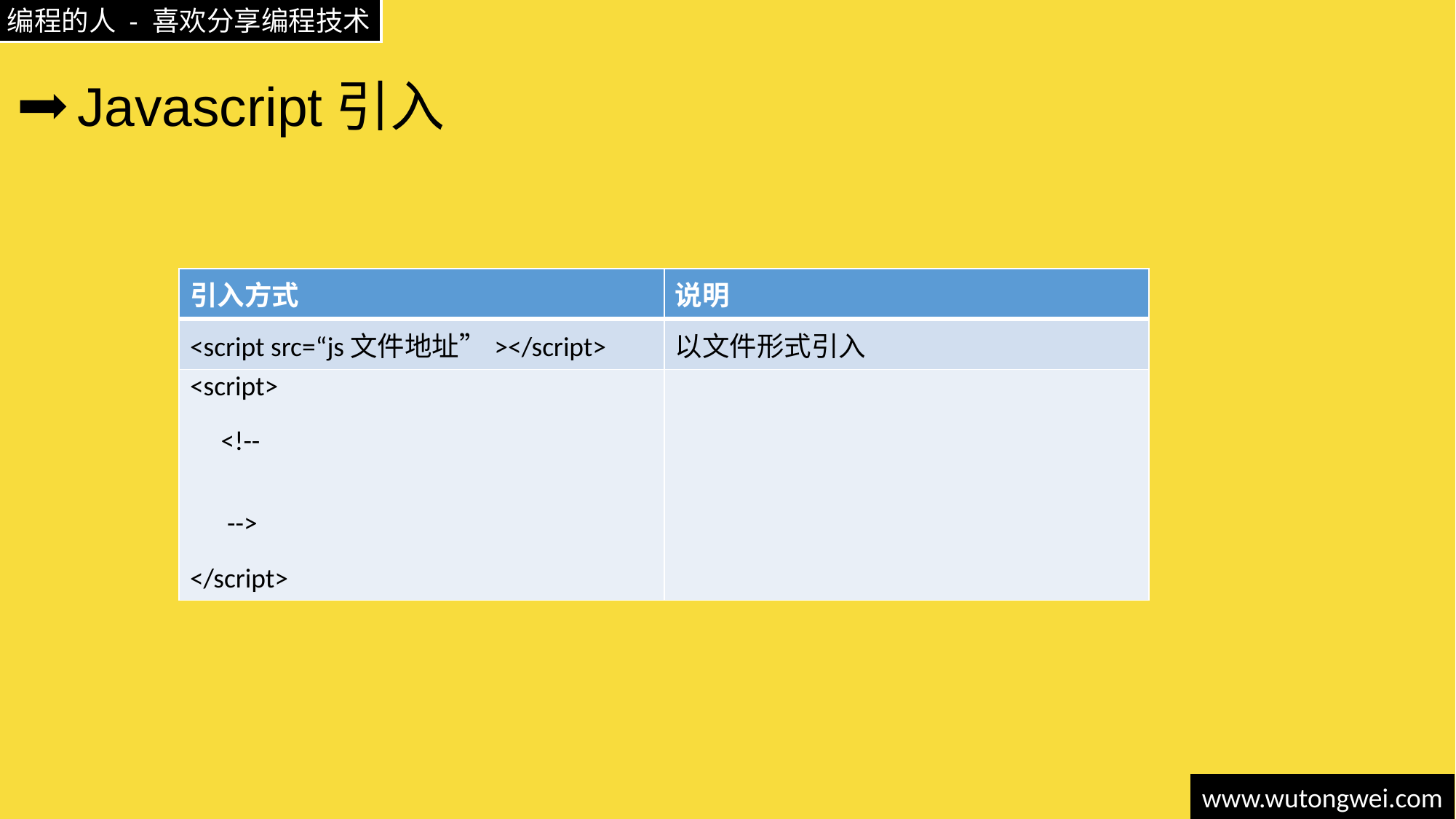

# Javascript引入
| 引入方式 | 说明 |
| --- | --- |
| <script src=“js文件地址”></script> | 以文件形式引入 |
| <script> <!-- --> </script> |  |